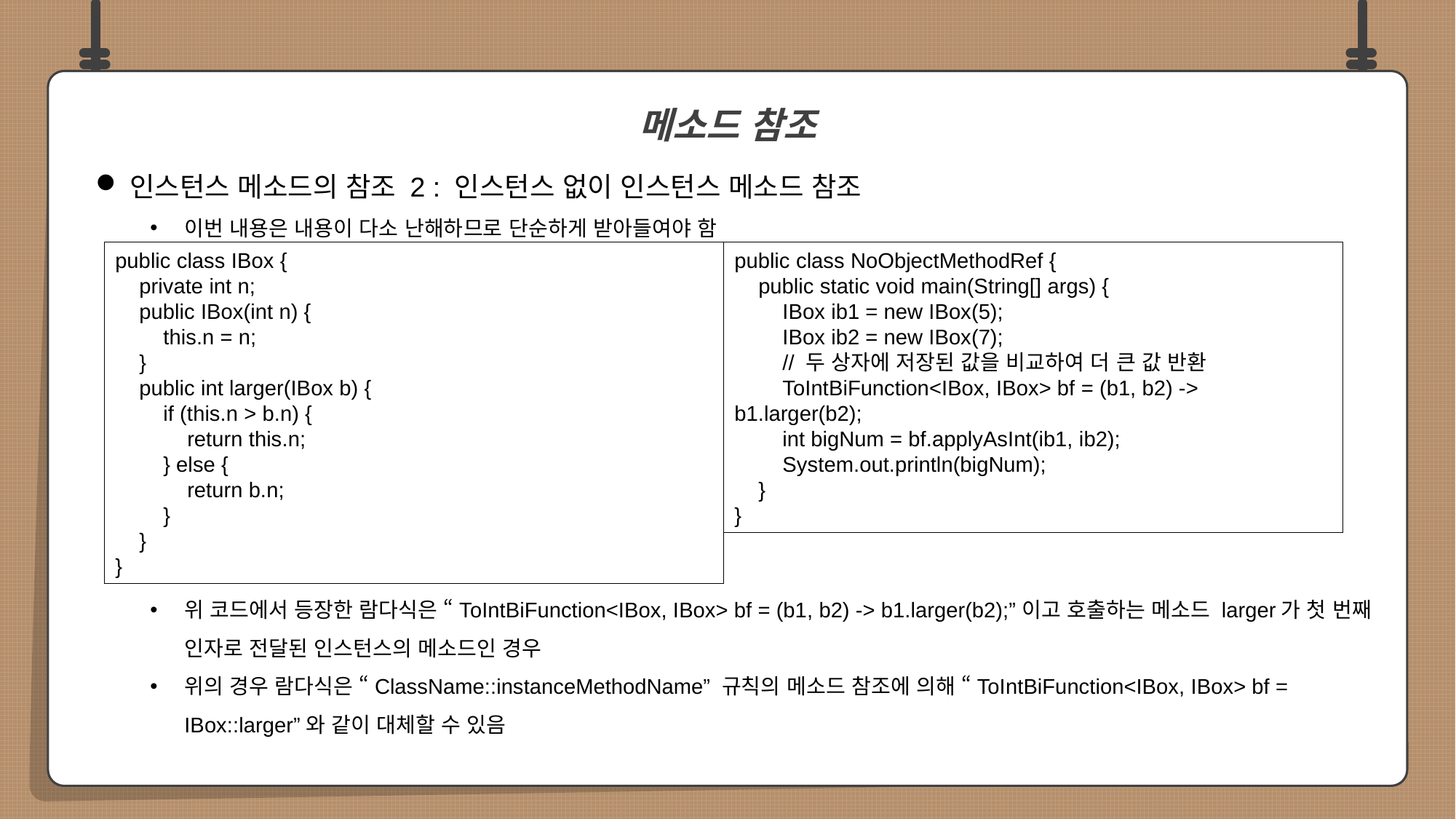

인스턴스 메소드의 참조 2 : 인스턴스 없이 인스턴스 메소드 참조
이번 내용은 내용이 다소 난해하므로 단순하게 받아들여야 함

위 코드에서 등장한 람다식은 “ToIntBiFunction<IBox, IBox> bf = (b1, b2) -> b1.larger(b2);”이고 호출하는 메소드 larger가 첫 번째 인자로 전달된 인스턴스의 메소드인 경우
위의 경우 람다식은 “ClassName::instanceMethodName” 규칙의 메소드 참조에 의해 “ToIntBiFunction<IBox, IBox> bf = IBox::larger”와 같이 대체할 수 있음

메소드 참조

public class NoObjectMethodRef {
    public static void main(String[] args) {
        IBox ib1 = new IBox(5);
        IBox ib2 = new IBox(7);
        // 두 상자에 저장된 값을 비교하여 더 큰 값 반환
        ToIntBiFunction<IBox, IBox> bf = (b1, b2) -> b1.larger(b2);
        int bigNum = bf.applyAsInt(ib1, ib2);
        System.out.println(bigNum);
    }
}
public class IBox {
    private int n;
    public IBox(int n) {
        this.n = n;
    }
    public int larger(IBox b) {
        if (this.n > b.n) {
            return this.n;
        } else {
            return b.n;
        }
    }
}